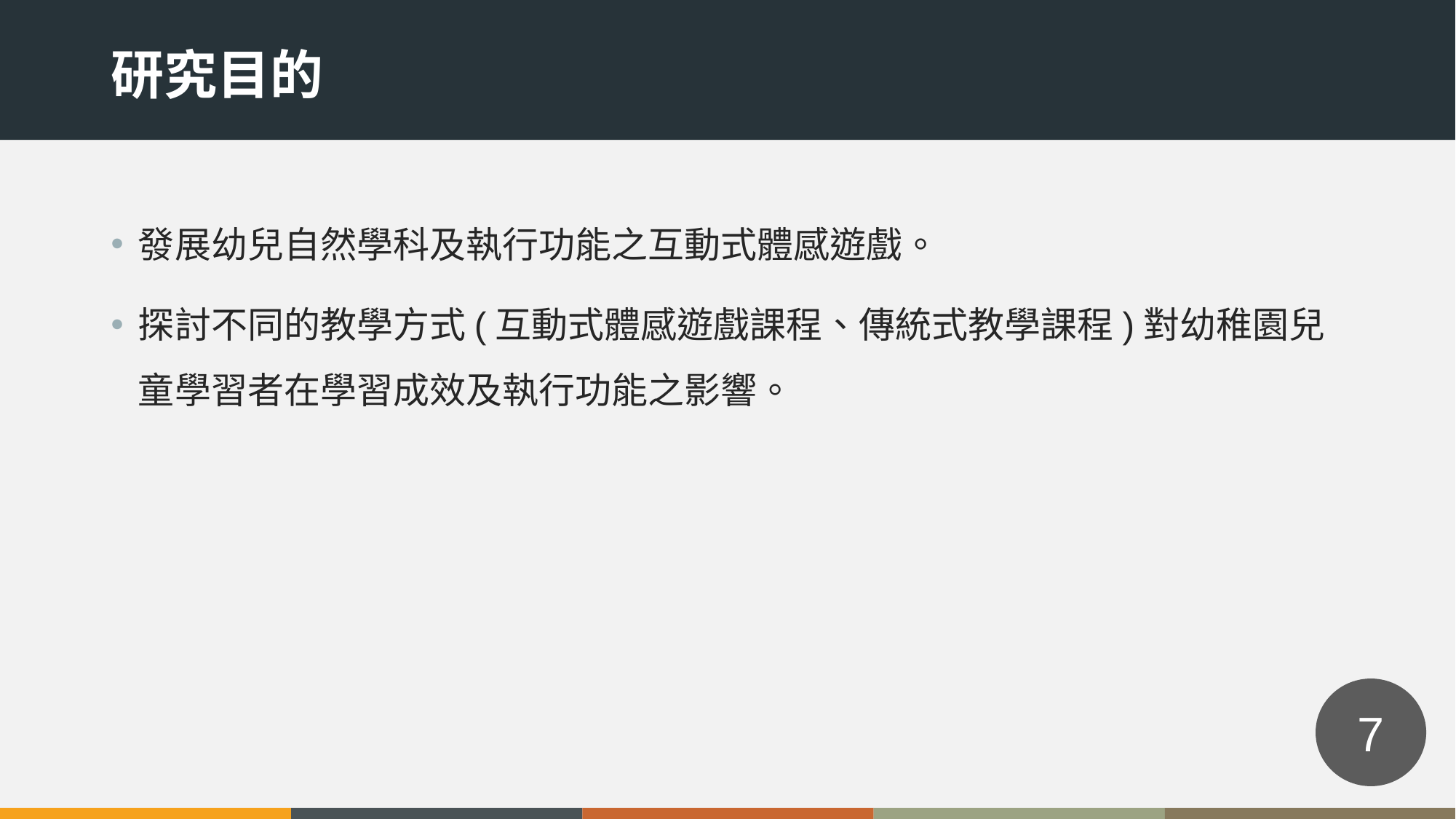

研究目的
發展幼兒自然學科及執行功能之互動式體感遊戲。
探討不同的教學方式(互動式體感遊戲課程、傳統式教學課程)對幼稚園兒童學習者在學習成效及執行功能之影響。

7